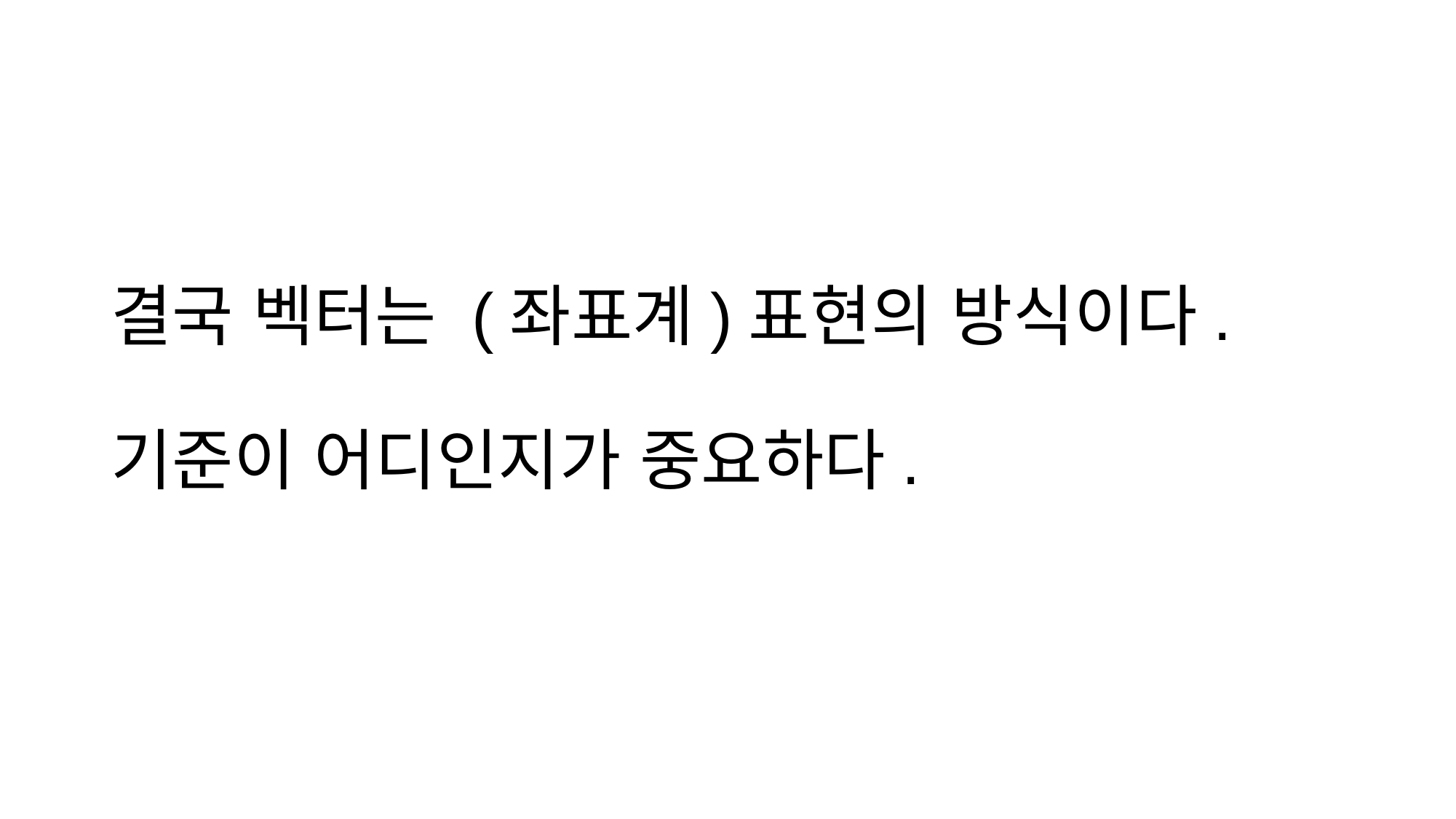

# 결국 벡터는 (좌표계)표현의 방식이다. 기준이 어디인지가 중요하다.